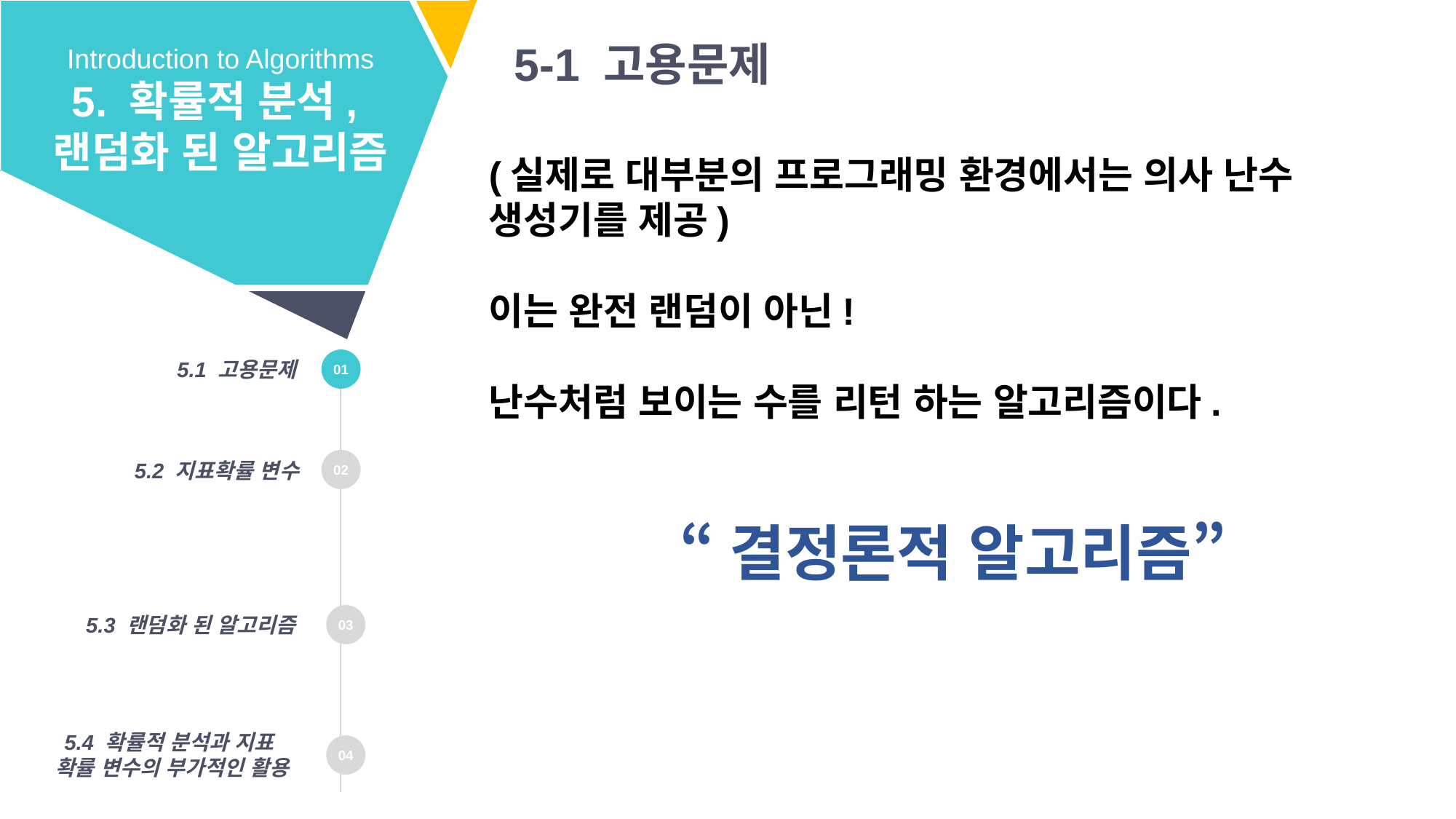

5-1 고용문제
Introduction to Algorithms
5. 확률적 분석,
랜덤화 된 알고리즘
(실제로 대부분의 프로그래밍 환경에서는 의사 난수 생성기를 제공)

이는 완전 랜덤이 아닌!

난수처럼 보이는 수를 리턴 하는 알고리즘이다.

“결정론적 알고리즘”
01
5.1 고용문제
02
5.2 지표확률 변수
03
5.3 랜덤화 된 알고리즘
5.4 확률적 분석과 지표
확률 변수의 부가적인 활용
04